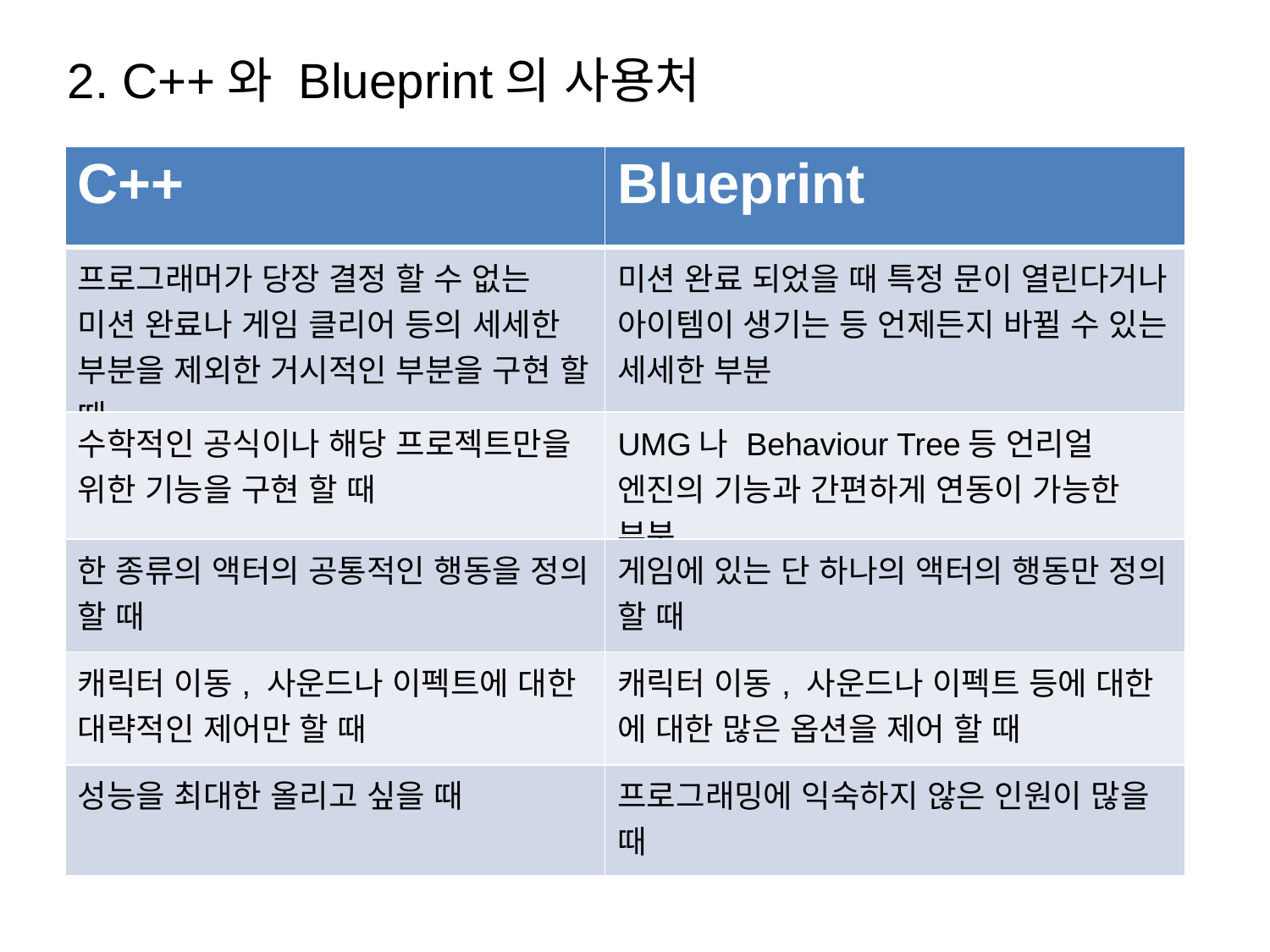

2. C++와 Blueprint의 사용처
| C++ | Blueprint |
| --- | --- |
| 프로그래머가 당장 결정 할 수 없는 미션 완료나 게임 클리어 등의 세세한 부분을 제외한 거시적인 부분을 구현 할 때 | 미션 완료 되었을 때 특정 문이 열린다거나 아이템이 생기는 등 언제든지 바뀔 수 있는 세세한 부분 |
| 수학적인 공식이나 해당 프로젝트만을 위한 기능을 구현 할 때 | UMG나 Behaviour Tree등 언리얼 엔진의 기능과 간편하게 연동이 가능한 부분 |
| 한 종류의 액터의 공통적인 행동을 정의 할 때 | 게임에 있는 단 하나의 액터의 행동만 정의 할 때 |
| 캐릭터 이동, 사운드나 이펙트에 대한 대략적인 제어만 할 때 | 캐릭터 이동, 사운드나 이펙트 등에 대한 에 대한 많은 옵션을 제어 할 때 |
| 성능을 최대한 올리고 싶을 때 | 프로그래밍에 익숙하지 않은 인원이 많을 때 |